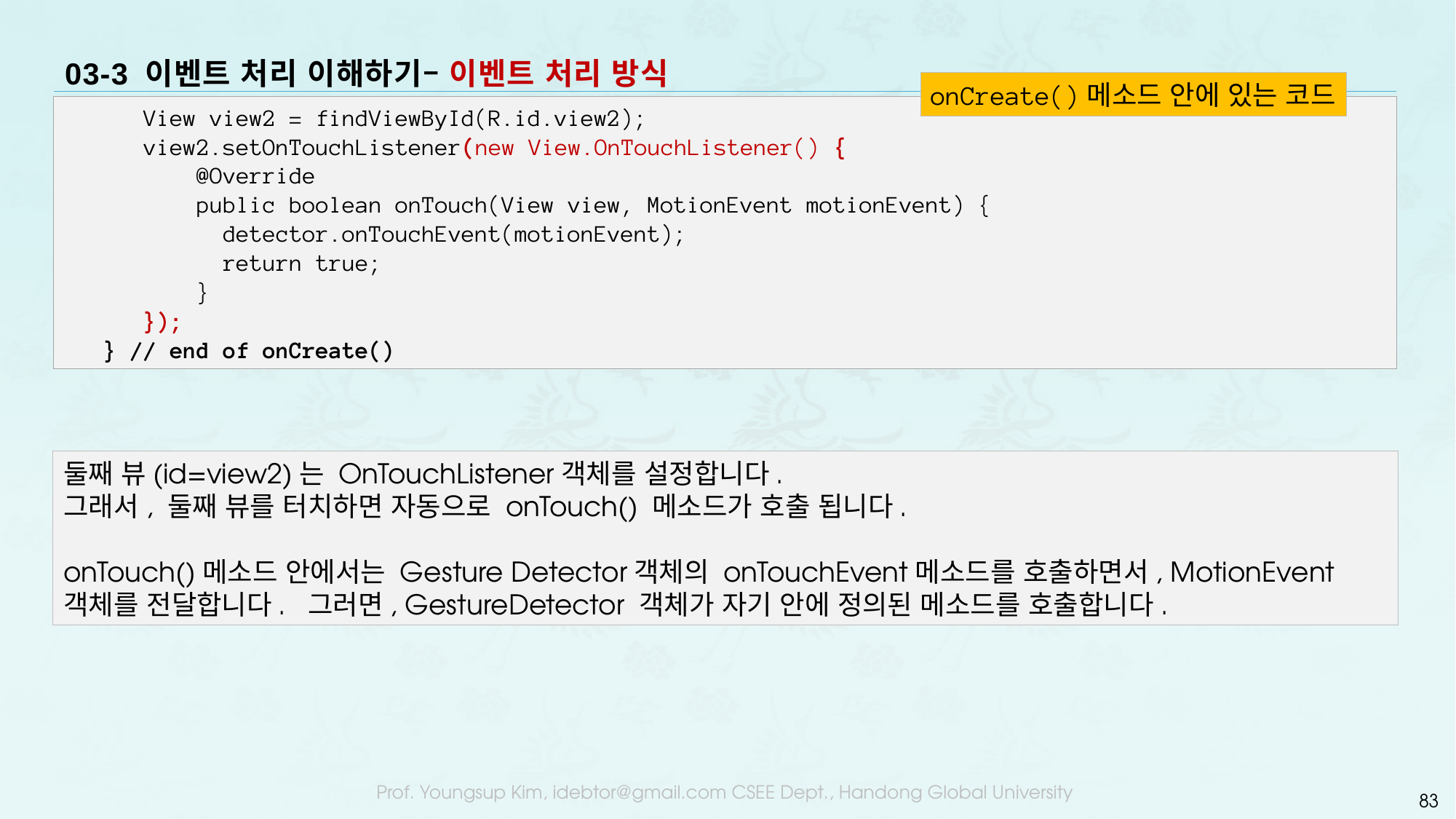

# 03-3 이벤트 처리 이해하기– 이벤트 처리 방식
onCreate()메소드 안에 있는 코드
      View view2 = findViewById(R.id.view2);
      view2.setOnTouchListener(new View.OnTouchListener() {
          @Override
          public boolean onTouch(View view, MotionEvent motionEvent) {
            detector.onTouchEvent(motionEvent);
            return true;
          }
      });
   } // end of onCreate()

둘째 뷰(id=view2)는 OnTouchListener객체를 설정합니다.
그래서, 둘째 뷰를 터치하면 자동으로 onTouch() 메소드가 호출 됩니다.

onTouch()메소드 안에서는 Gesture Detector객체의 onTouchEvent메소드를 호출하면서, MotionEvent 객체를 전달합니다.  그러면, GestureDetector 객체가 자기 안에 정의된 메소드를 호출합니다.
83